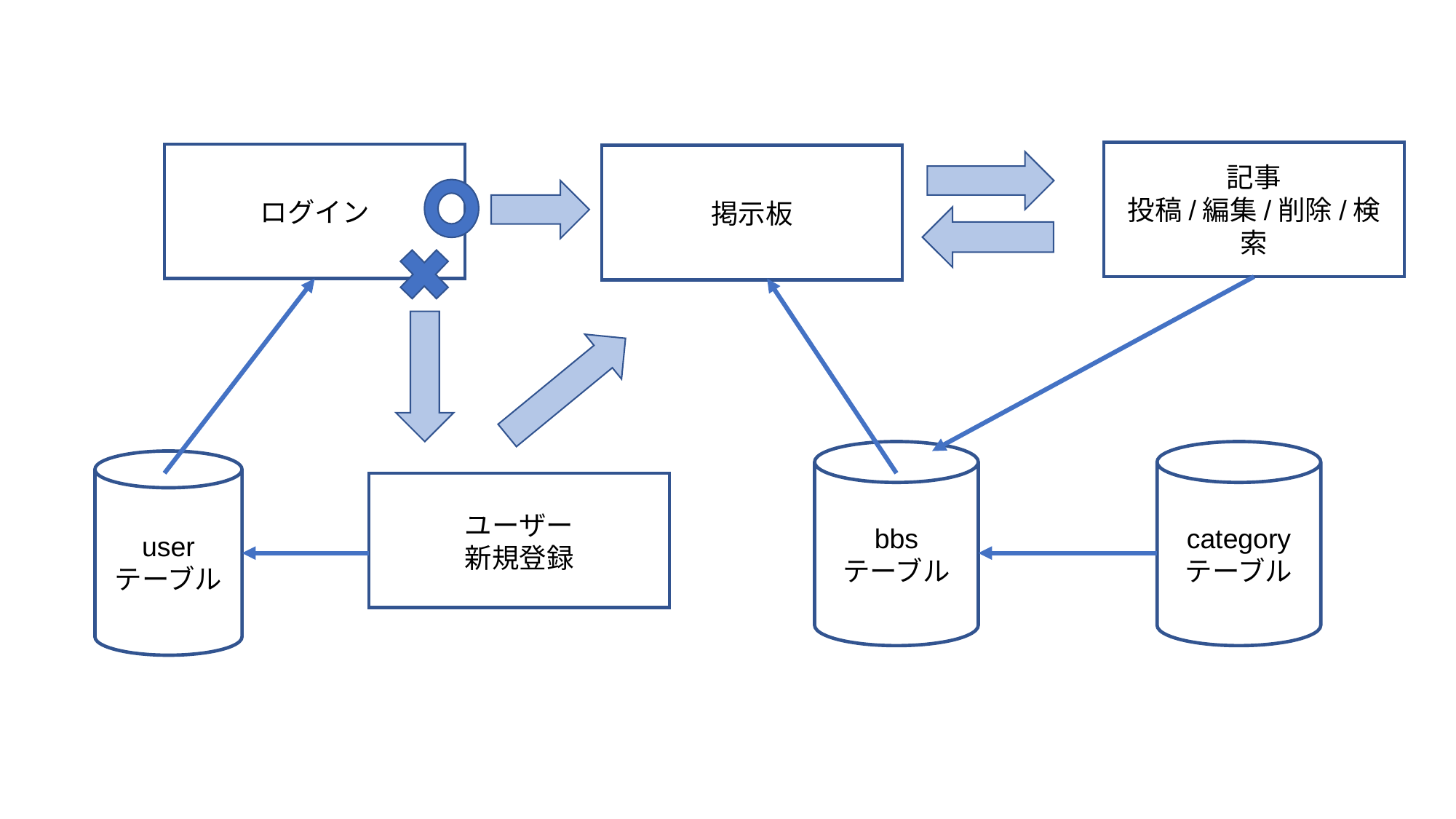

記事
投稿/編集/削除/検索
ログイン
掲示板

bbs
テーブル
category
テーブル
user
テーブル
ユーザー
新規登録